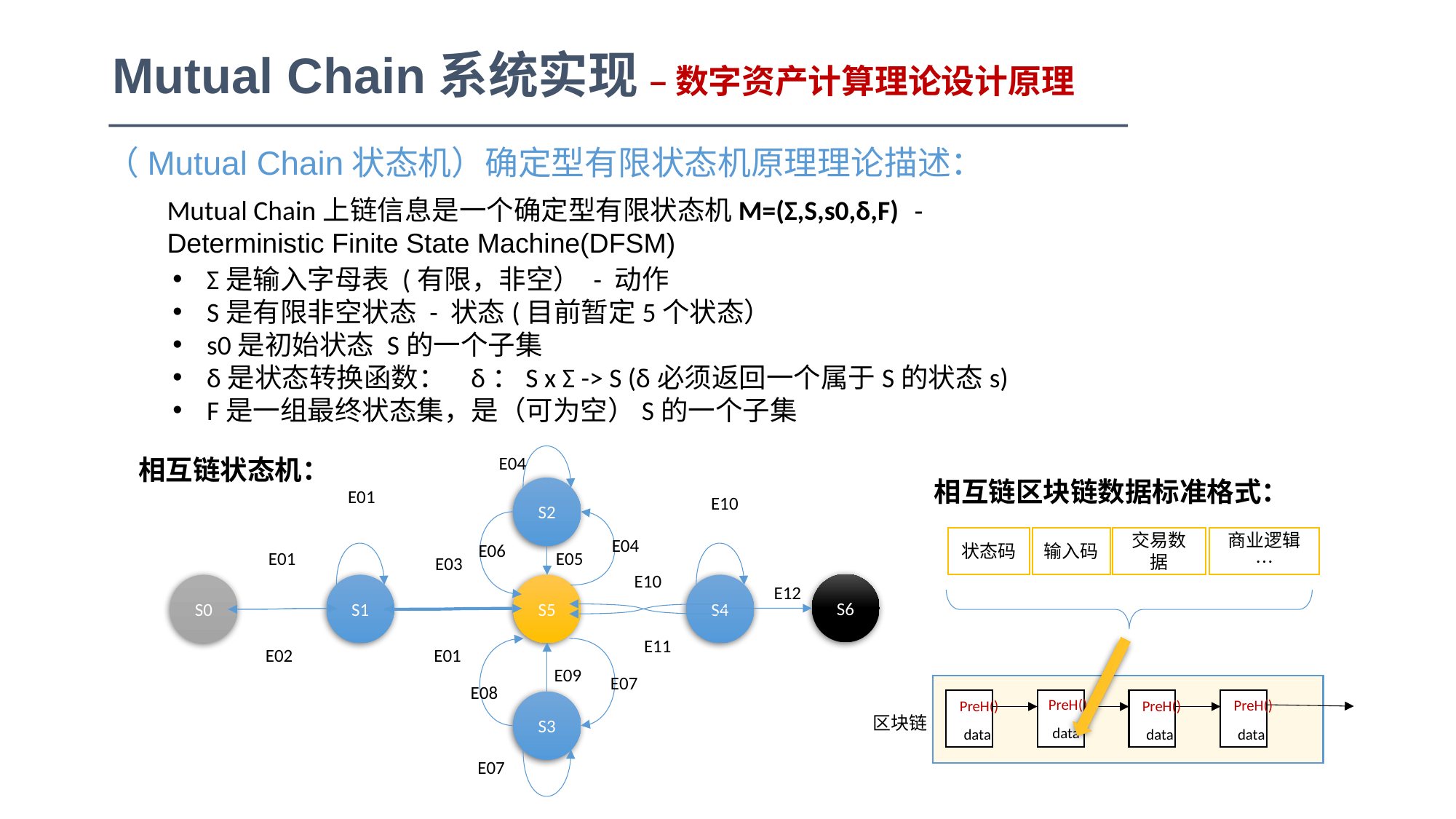

Mutual Chain系统实现 – 数字资产计算理论设计原理

（Mutual Chain状态机）确定型有限状态机原理理论描述：
Mutual Chain上链信息是一个确定型有限状态机M=(Σ,S,s0,δ,F)  - Deterministic Finite State Machine(DFSM)
Σ是输入字母表 (有限，非空） - 动作
S是有限非空状态 - 状态(目前暂定5个状态）
s0是初始状态 S的一个子集
δ是状态转换函数：   δ：S x Σ -> S (δ必须返回一个属于S的状态s)
F是一组最终状态集，是（可为空）S的一个子集

E04
相互链状态机：
相互链区块链数据标准格式：
S2
E01
E10
状态码
输入码
交易数据
商业逻辑…
E04
E06
E05
E01
E03
E10
S6
S0
S1
S5
S4
E12
E11
E02
E01
E09
E07
E08

PreH()

PreH()
PreH()
PreH()
S3
区块链
data
data
data
data
E07